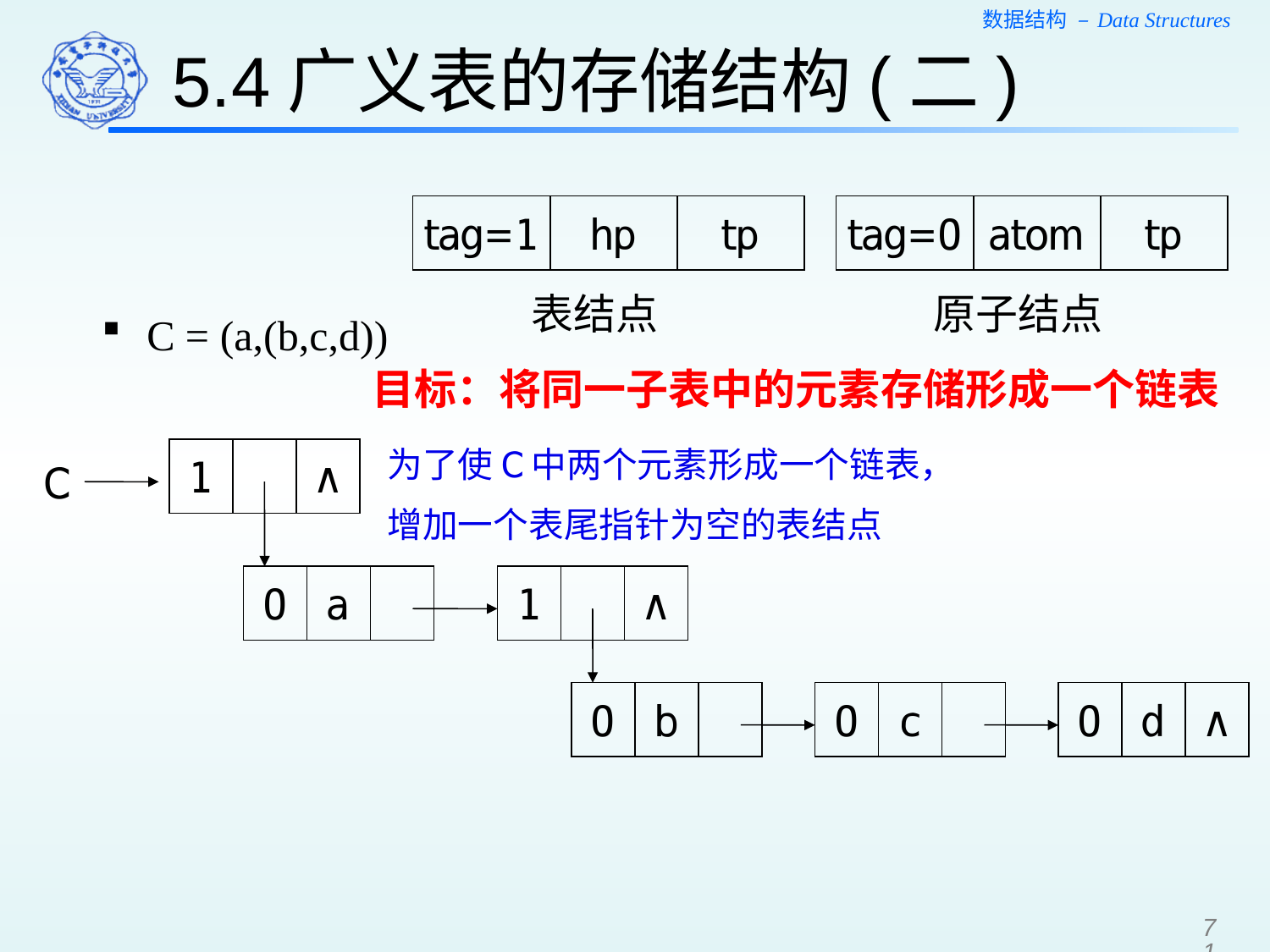

5.4广义表的存储结构(二)
tag=1
hp
tp
表结点
tag=0
atom
tp
原子结点
C = (a,(b,c,d))
目标：将同一子表中的元素存储形成一个链表
为了使C中两个元素形成一个链表，
增加一个表尾指针为空的表结点
1

∧
C

0
a

1

∧

0
b

0
c

0
d
∧

71